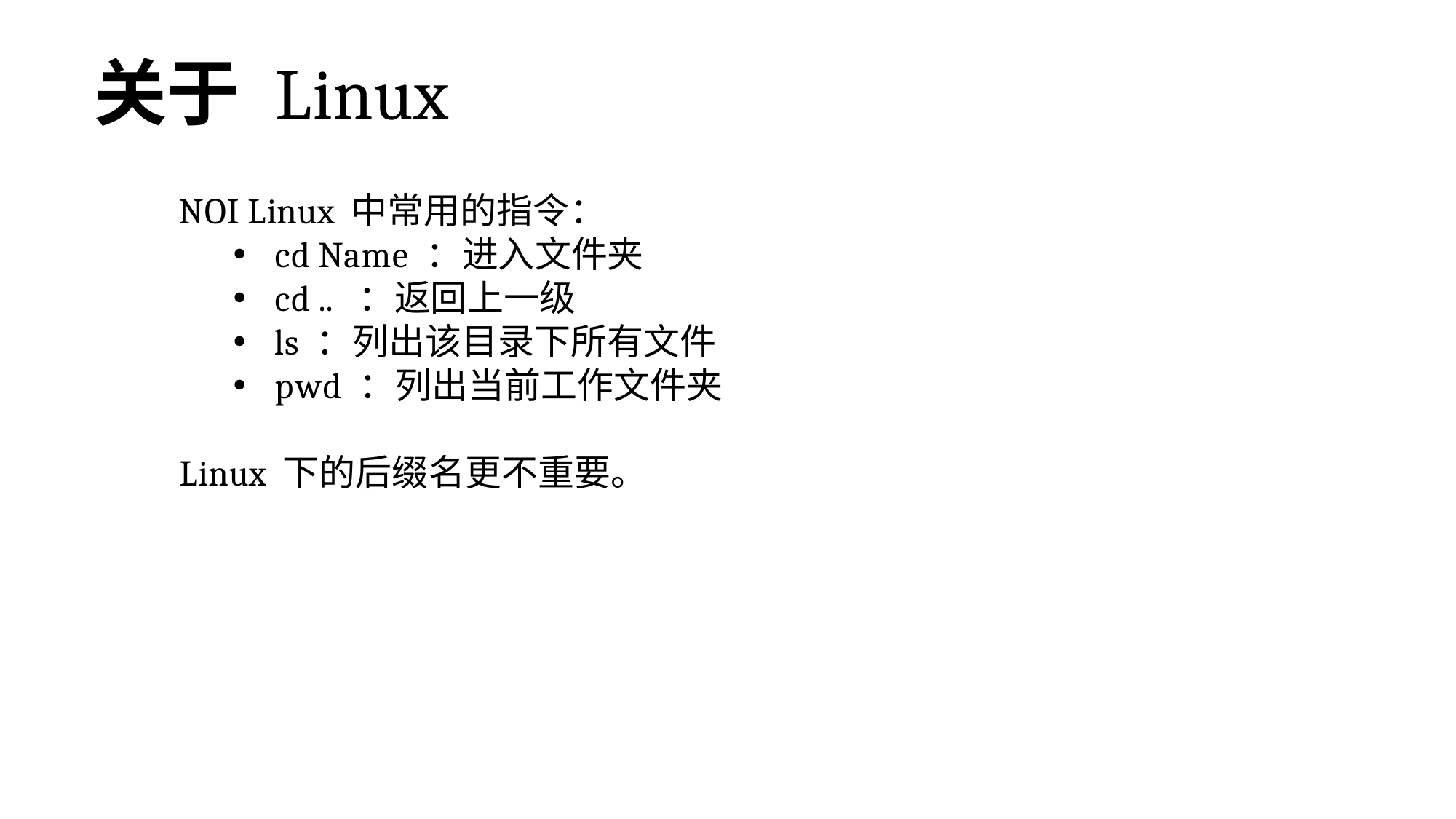

关于 Linux
NOI Linux 中常用的指令：
cd Name ：进入文件夹
cd ..  ：返回上一级
ls ：列出该目录下所有文件
pwd ：列出当前工作文件夹

Linux 下的后缀名更不重要。